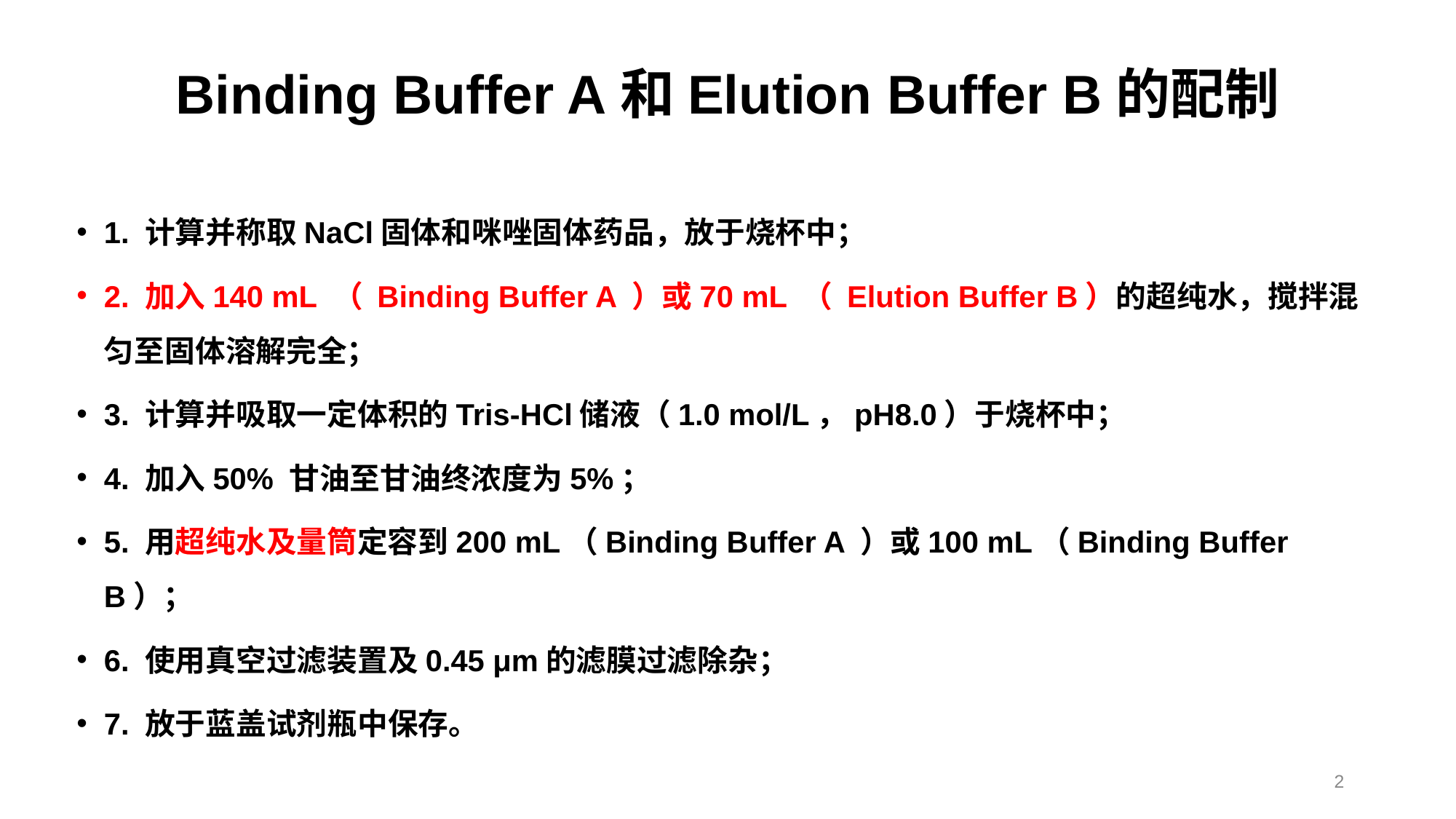

# Binding Buffer A和Elution Buffer B的配制
1. 计算并称取NaCl固体和咪唑固体药品，放于烧杯中；
2. 加入140 mL （ Binding Buffer A ）或70 mL （ Elution Buffer B）的超纯水，搅拌混匀至固体溶解完全；
3. 计算并吸取一定体积的Tris-HCl储液（1.0 mol/L，pH8.0）于烧杯中；
4. 加入50% 甘油至甘油终浓度为5%；
5. 用超纯水及量筒定容到200 mL（Binding Buffer A ）或100 mL（Binding Buffer B）；
6. 使用真空过滤装置及0.45 μm的滤膜过滤除杂；
7. 放于蓝盖试剂瓶中保存。
2